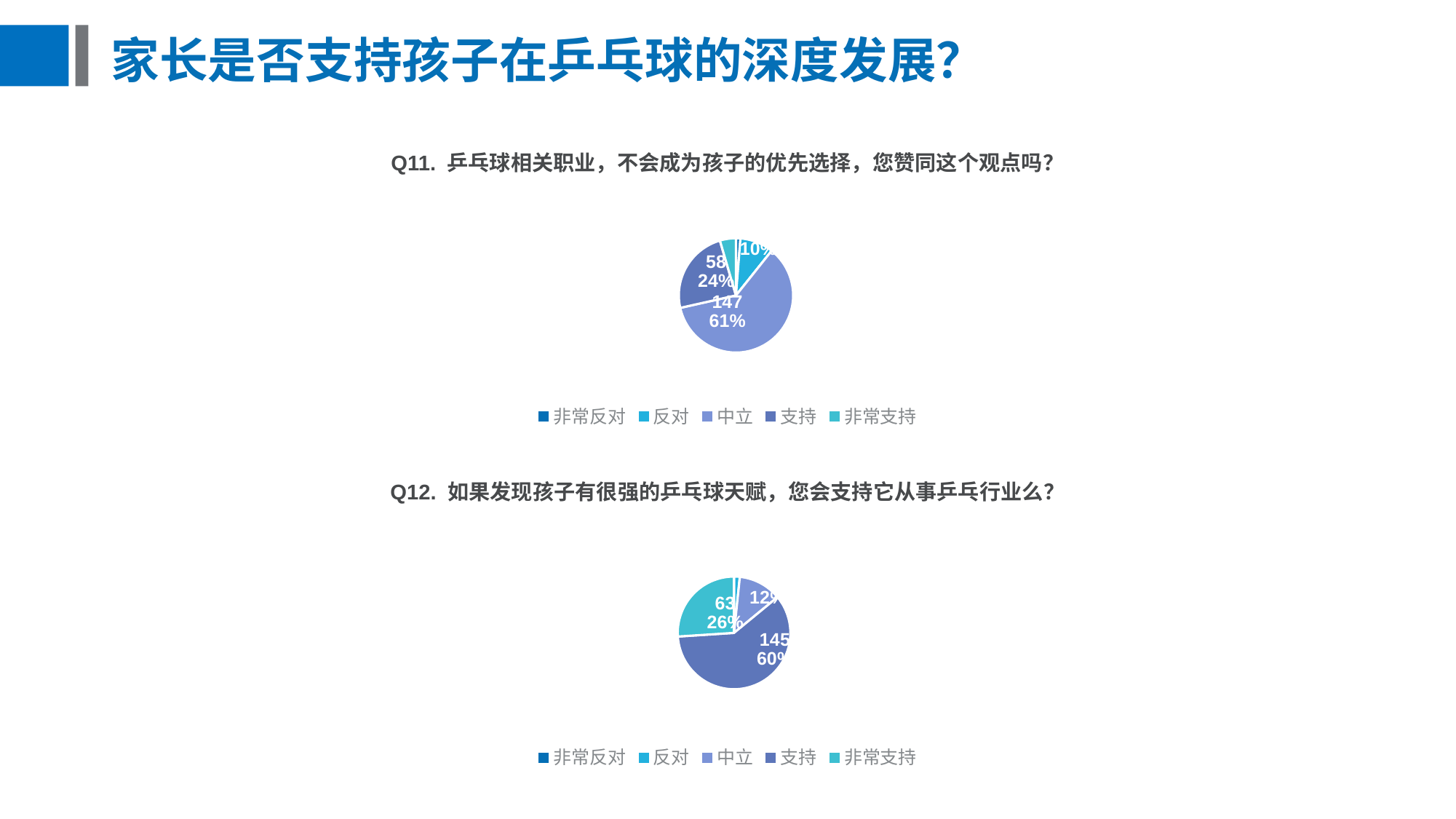

# 家长是否支持孩子在乒乓球的深度发展？
Q11. 乒乓球相关职业，不会成为孩子的优先选择，您赞同这个观点吗？

### Chart

| Category | 选项分布 |
|---|---|
| 非常反对 | 3.0 |
| 反对 | 23.0 |
| 中立 | 147.0 |
| 支持 | 58.0 |
| 非常支持 | 11.0 |
Q12. 如果发现孩子有很强的乒乓球天赋，您会支持它从事乒乓行业么？

### Chart

| Category | 选项分布 |
|---|---|
| 非常反对 | 0.0 |
| 反对 | 4.0 |
| 中立 | 30.0 |
| 支持 | 145.0 |
| 非常支持 | 63.0 |